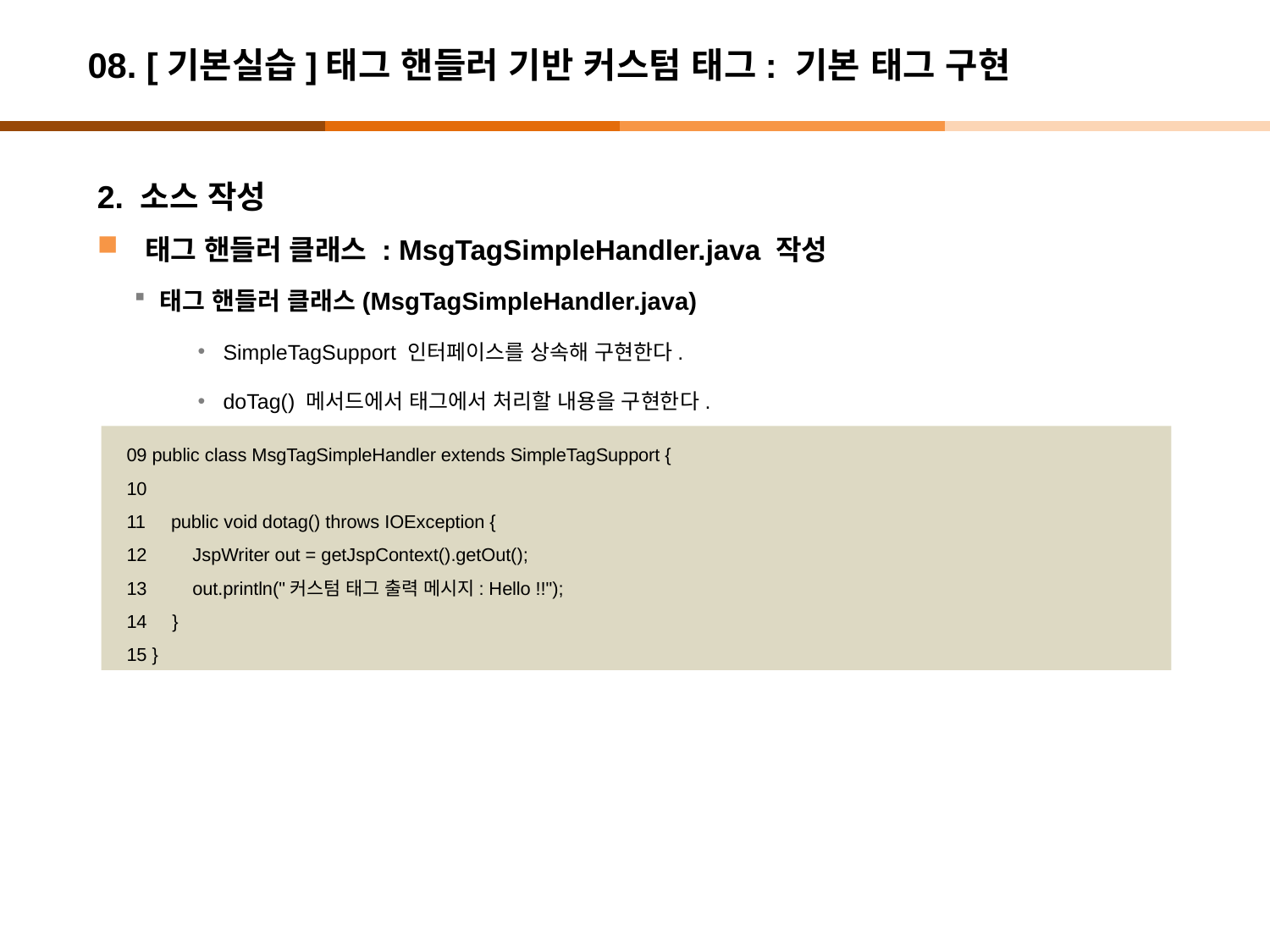

# 08. [기본실습]태그 핸들러 기반 커스텀 태그: 기본 태그 구현
2. 소스 작성
태그 핸들러 클래스 : MsgTagSimpleHandler.java 작성
태그 핸들러 클래스(MsgTagSimpleHandler.java)
SimpleTagSupport 인터페이스를 상속해 구현한다.
doTag() 메서드에서 태그에서 처리할 내용을 구현한다.

09 public class MsgTagSimpleHandler extends SimpleTagSupport {
10
11     public void dotag() throws IOException {
12         JspWriter out = getJspContext().getOut();
13         out.println("커스텀 태그 출력 메시지: Hello !!");
14     }
15 }